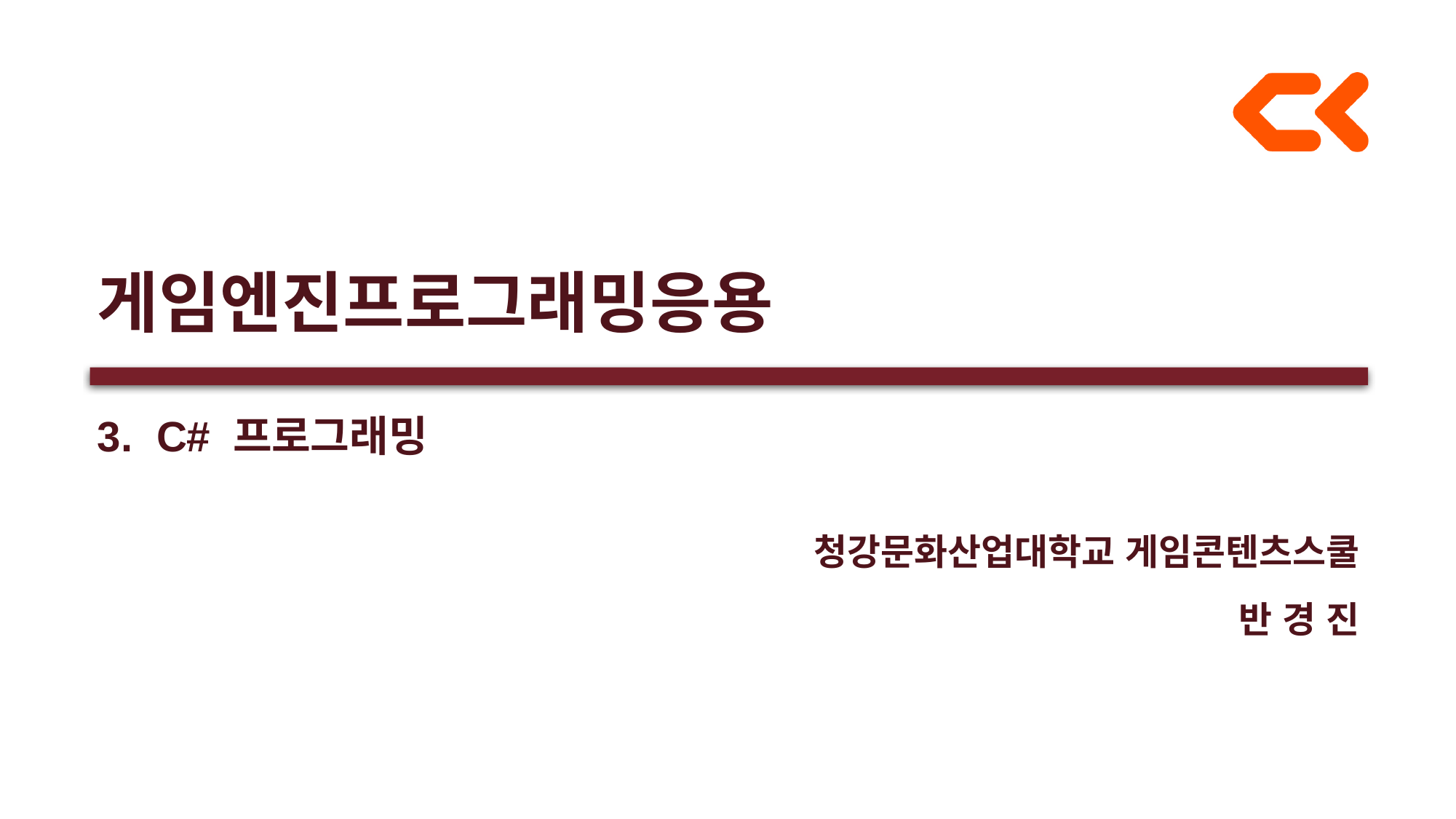

# 게임엔진프로그래밍응용
3.  C# 프로그래밍
청강문화산업대학교 게임콘텐츠스쿨

반 경 진